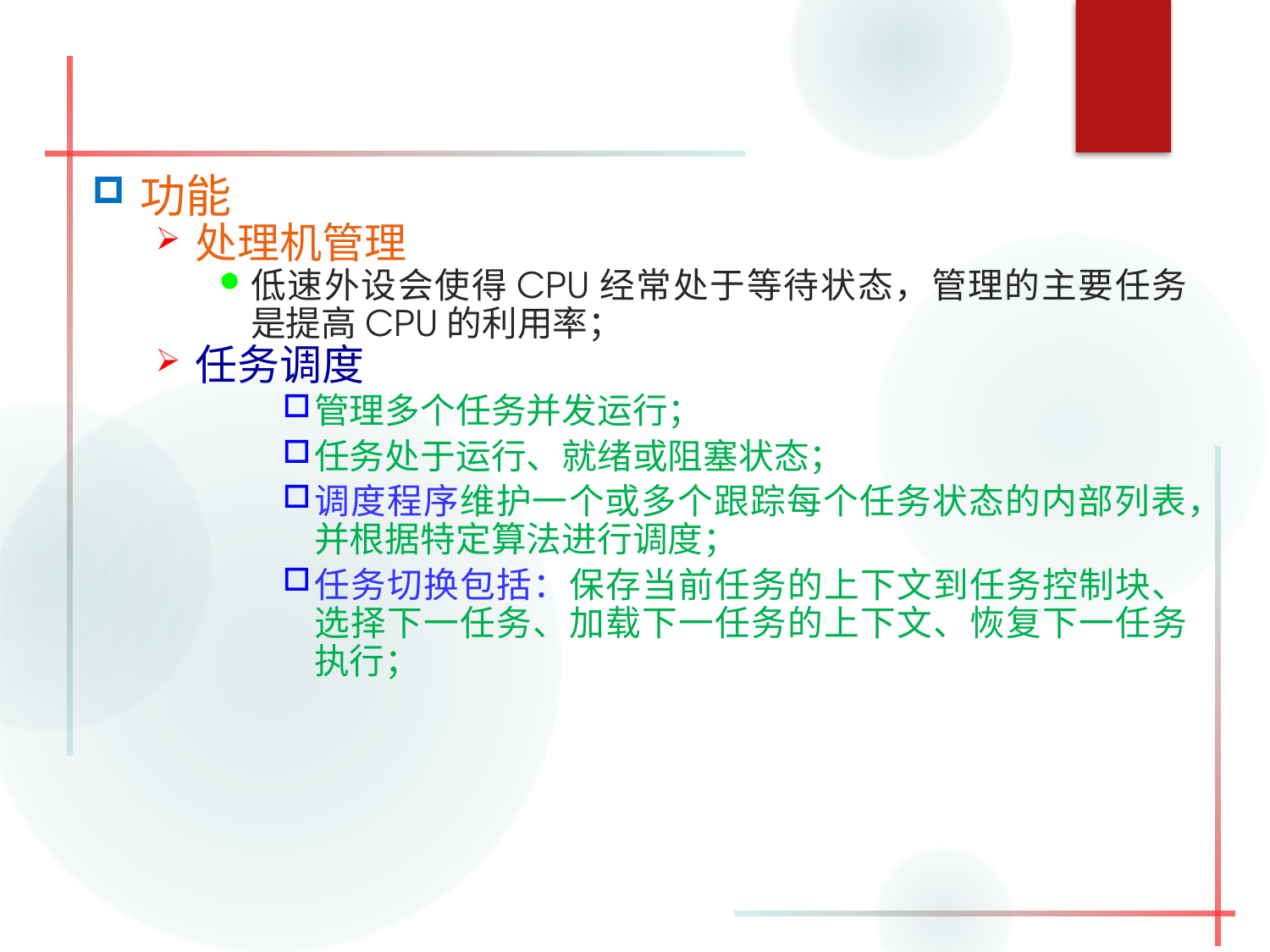

4
#
功能
处理机管理
低速外设会使得CPU经常处于等待状态，管理的主要任务是提高CPU的利用率；
任务调度
管理多个任务并发运行；
任务处于运行、就绪或阻塞状态；
调度程序维护一个或多个跟踪每个任务状态的内部列表，并根据特定算法进行调度；
任务切换包括：保存当前任务的上下文到任务控制块、选择下一任务、加载下一任务的上下文、恢复下一任务执行；